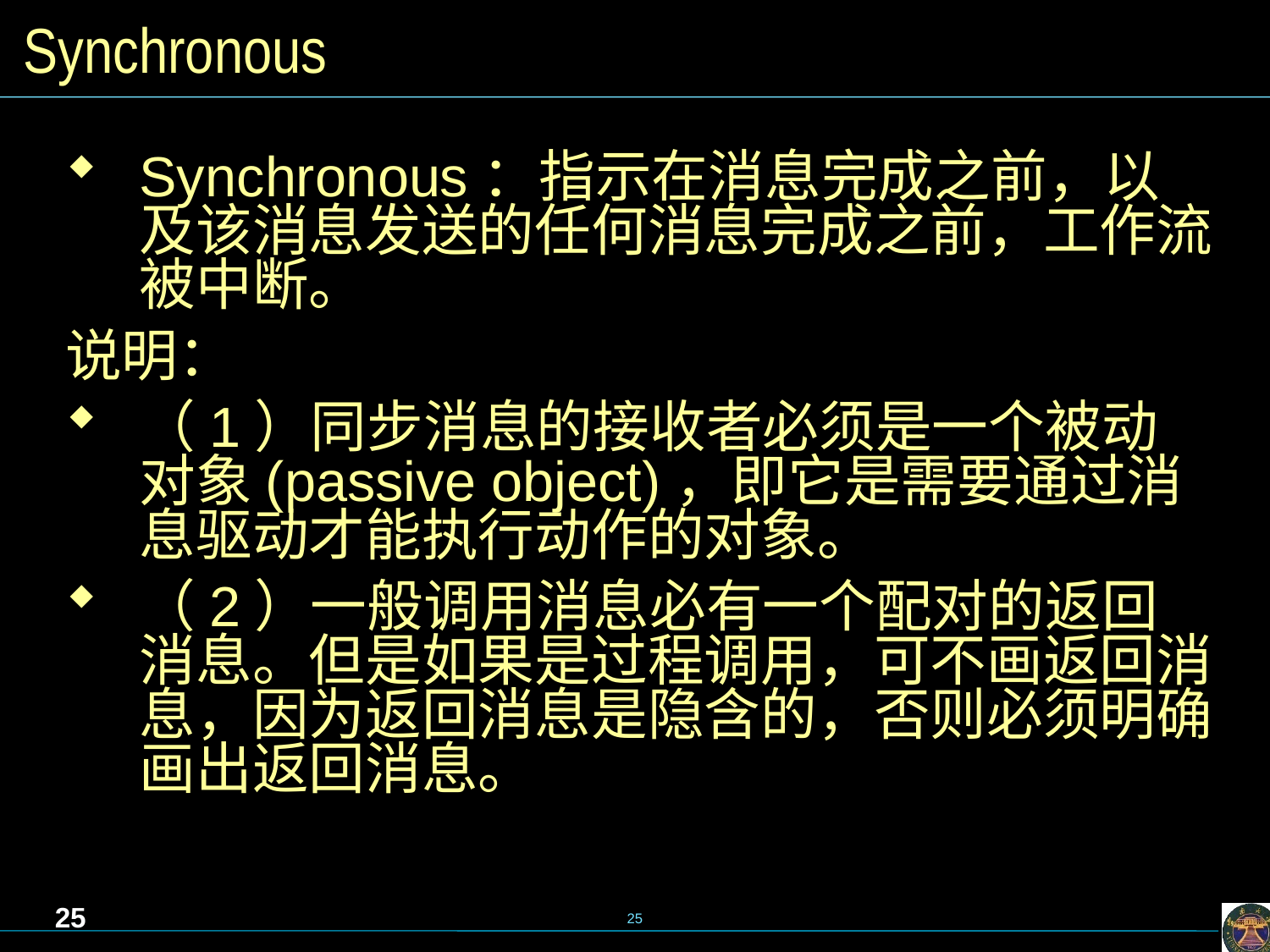

# Synchronous
Synchronous：指示在消息完成之前，以及该消息发送的任何消息完成之前，工作流被中断。
说明：
（1）同步消息的接收者必须是一个被动对象(passive object)，即它是需要通过消息驱动才能执行动作的对象。
（2）一般调用消息必有一个配对的返回消息。但是如果是过程调用，可不画返回消息，因为返回消息是隐含的，否则必须明确画出返回消息。
25